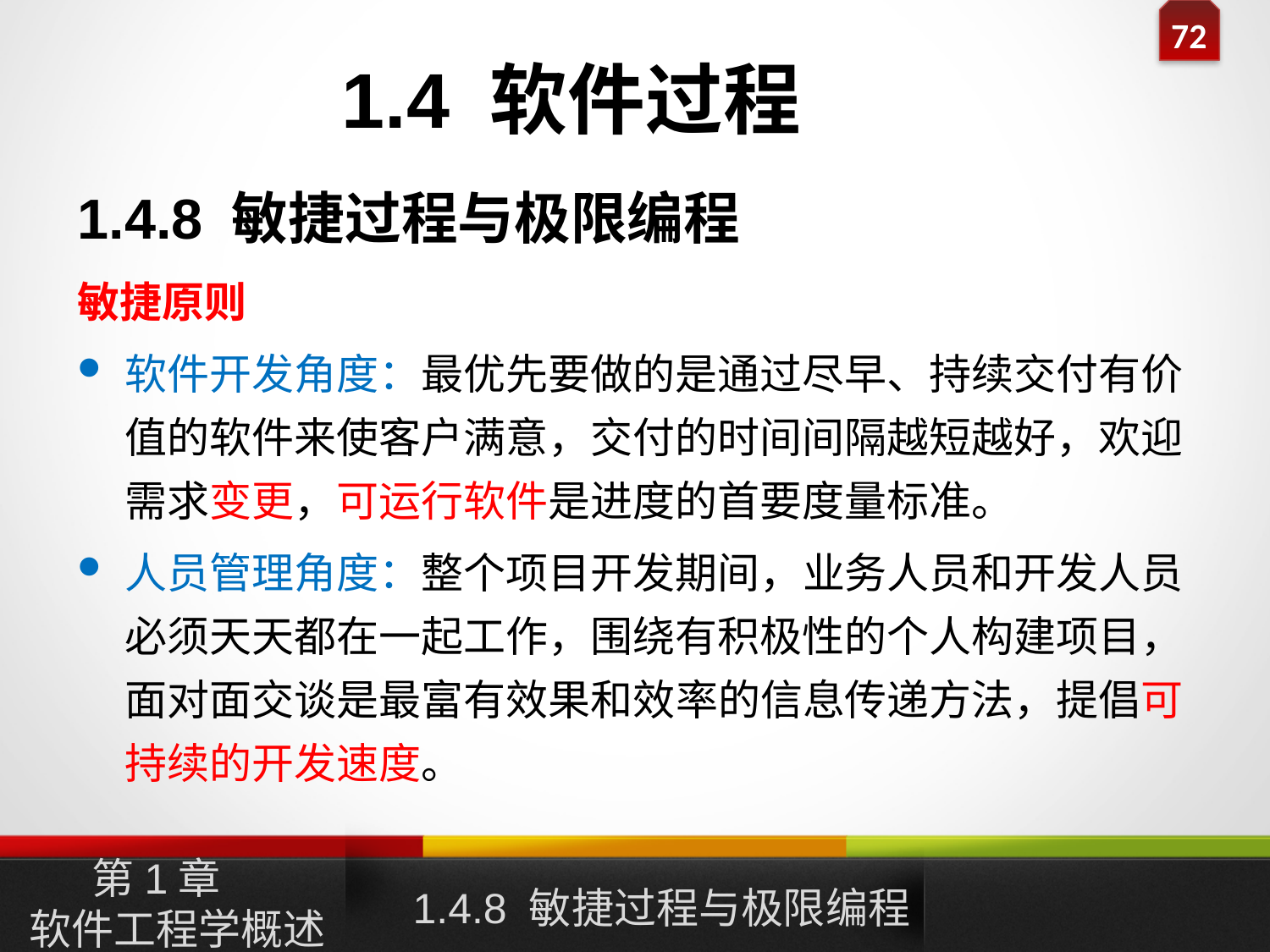

1.4 软件过程
1.4.8 敏捷过程与极限编程
敏捷原则
软件开发角度：最优先要做的是通过尽早、持续交付有价值的软件来使客户满意，交付的时间间隔越短越好，欢迎需求变更，可运行软件是进度的首要度量标准。
人员管理角度：整个项目开发期间，业务人员和开发人员必须天天都在一起工作，围绕有积极性的个人构建项目，面对面交谈是最富有效果和效率的信息传递方法，提倡可持续的开发速度。

1.4.8 敏捷过程与极限编程